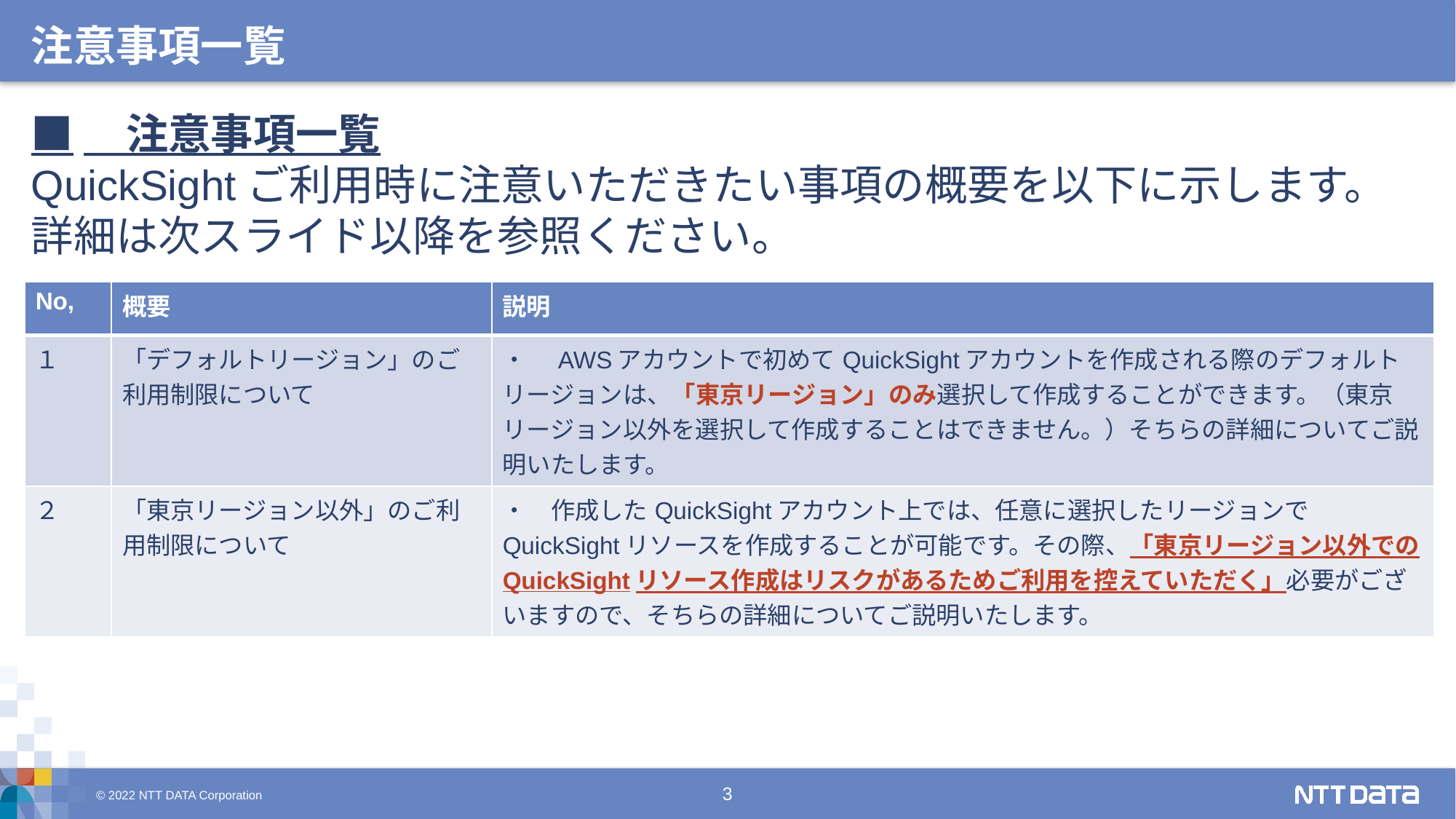

注意事項一覧
■　注意事項一覧
QuickSightご利用時に注意いただきたい事項の概要を以下に示します。
詳細は次スライド以降を参照ください。
| No, | 概要 | 説明 |
| --- | --- | --- |
| １ | 「デフォルトリージョン」のご利用制限について | ・　AWSアカウントで初めてQuickSightアカウントを作成される際のデフォルトリージョンは、「東京リージョン」のみ選択して作成することができます。（東京リージョン以外を選択して作成することはできません。）そちらの詳細についてご説明いたします。 |
| ２ | 「東京リージョン以外」のご利用制限について | ・　作成したQuickSightアカウント上では、任意に選択したリージョンでQuickSightリソースを作成することが可能です。その際、「東京リージョン以外でのQuickSightリソース作成はリスクがあるためご利用を控えていただく」必要がございますので、そちらの詳細についてご説明いたします。 |